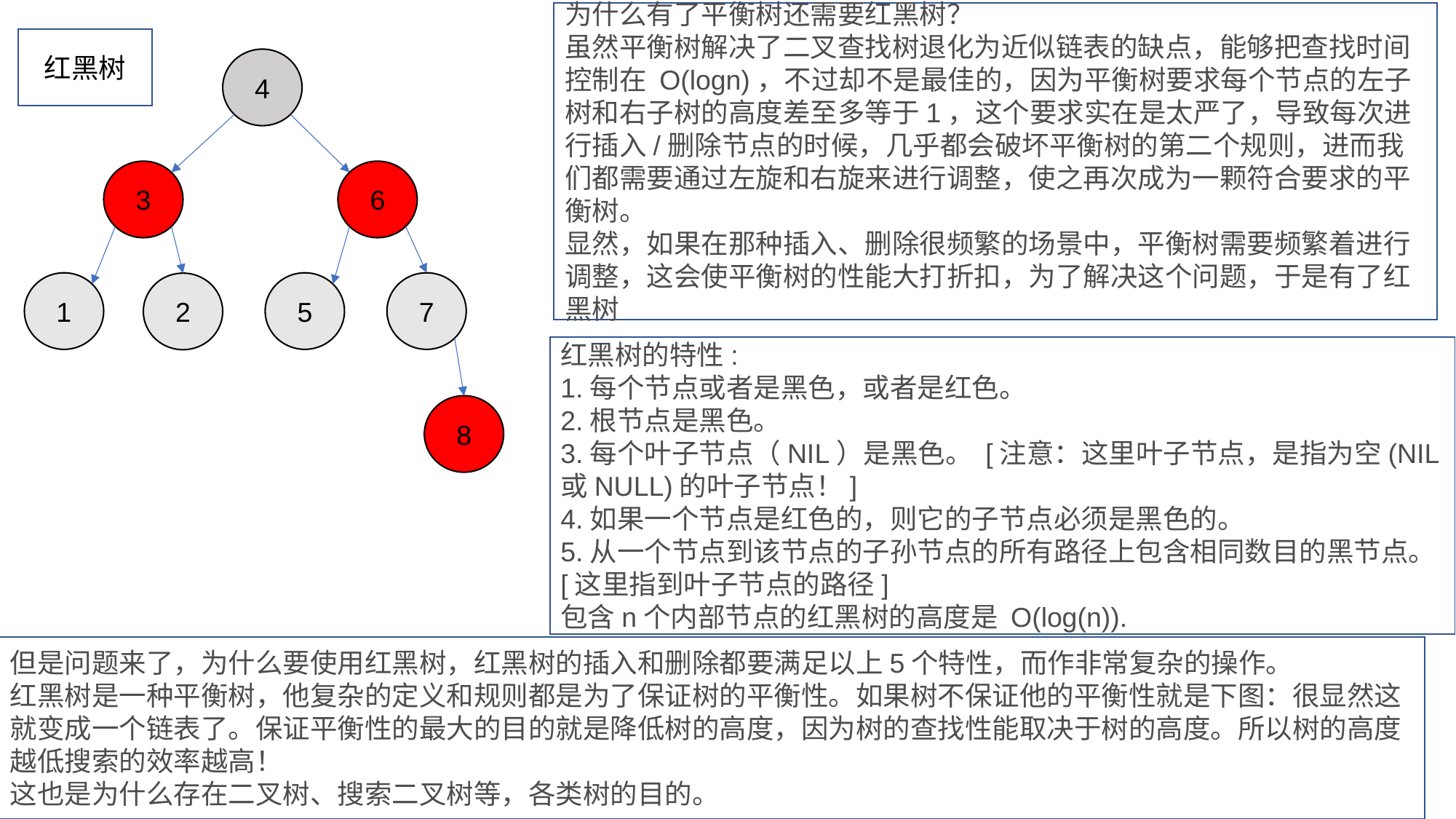

为什么有了平衡树还需要红黑树？
虽然平衡树解决了二叉查找树退化为近似链表的缺点，能够把查找时间控制在 O(logn)，不过却不是最佳的，因为平衡树要求每个节点的左子树和右子树的高度差至多等于1，这个要求实在是太严了，导致每次进行插入/删除节点的时候，几乎都会破坏平衡树的第二个规则，进而我们都需要通过左旋和右旋来进行调整，使之再次成为一颗符合要求的平衡树。
显然，如果在那种插入、删除很频繁的场景中，平衡树需要频繁着进行调整，这会使平衡树的性能大打折扣，为了解决这个问题，于是有了红黑树
红黑树
4
3
6
1
5
7
2
红黑树的特性:
1.每个节点或者是黑色，或者是红色。
2.根节点是黑色。
3.每个叶子节点（NIL）是黑色。 [注意：这里叶子节点，是指为空(NIL或NULL)的叶子节点！]
4.如果一个节点是红色的，则它的子节点必须是黑色的。
5.从一个节点到该节点的子孙节点的所有路径上包含相同数目的黑节点。[这里指到叶子节点的路径]
包含n个内部节点的红黑树的高度是 O(log(n)).
8
但是问题来了，为什么要使用红黑树，红黑树的插入和删除都要满足以上5个特性，而作非常复杂的操作。
红黑树是一种平衡树，他复杂的定义和规则都是为了保证树的平衡性。如果树不保证他的平衡性就是下图：很显然这就变成一个链表了。保证平衡性的最大的目的就是降低树的高度，因为树的查找性能取决于树的高度。所以树的高度越低搜索的效率越高！
这也是为什么存在二叉树、搜索二叉树等，各类树的目的。